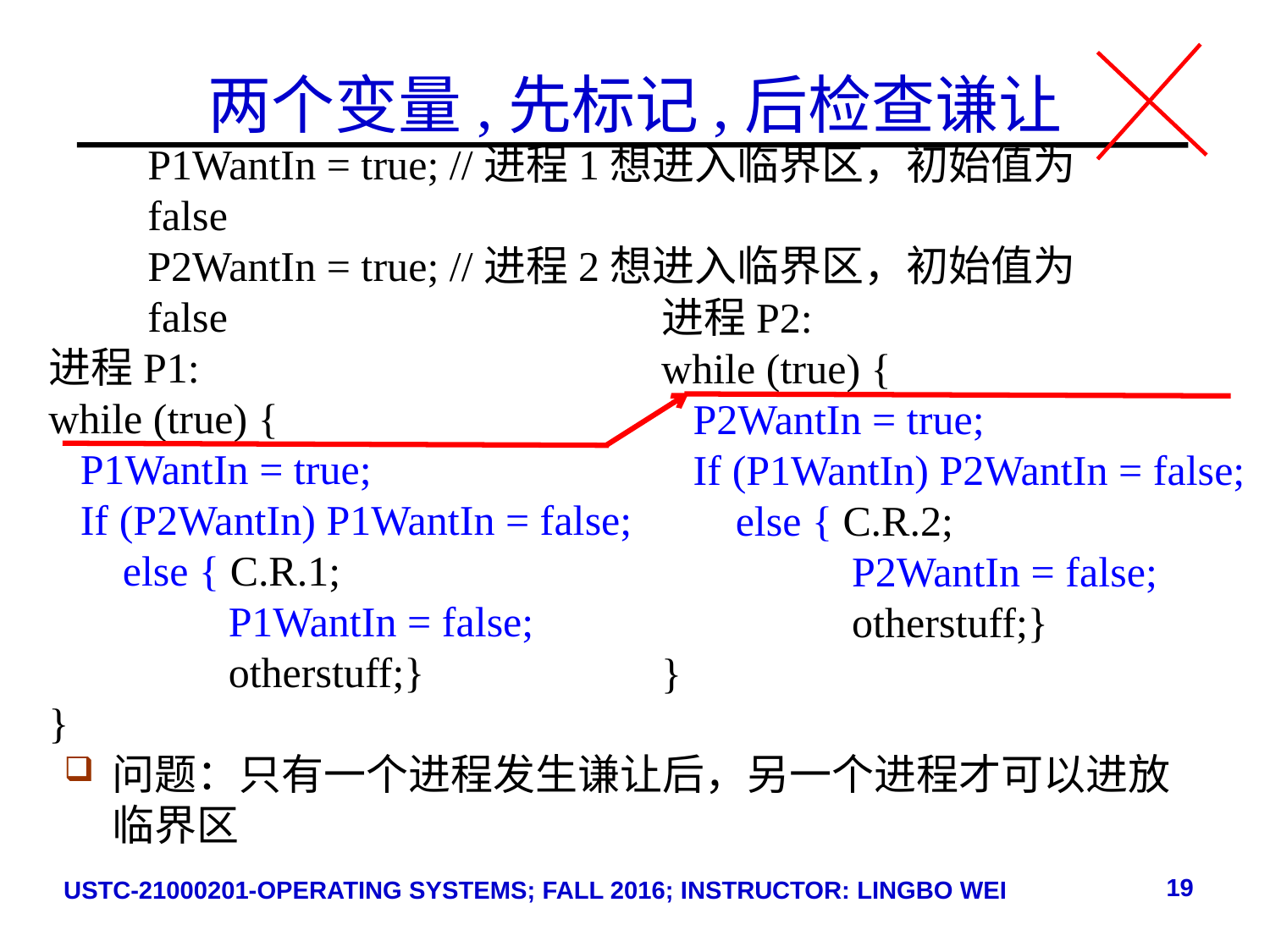

# 两个变量,先标记,后检查谦让
P1WantIn = true; //进程1想进入临界区，初始值为false
P2WantIn = true; //进程2想进入临界区，初始值为false
进程P1:
while (true) {
   P1WantIn = true;
   If (P2WantIn) P1WantIn = false;
       else { C.R.1;
                 P1WantIn = false;
                 otherstuff;}
}
进程P2:
while (true) {
   P2WantIn = true;
   If (P1WantIn) P2WantIn = false;
       else { C.R.2;
                  P2WantIn = false;
                  otherstuff;}
}
问题：只有一个进程发生谦让后，另一个进程才可以进放临界区
19
USTC-21000201-OPERATING SYSTEMS; FALL 2016; INSTRUCTOR: LINGBO WEI